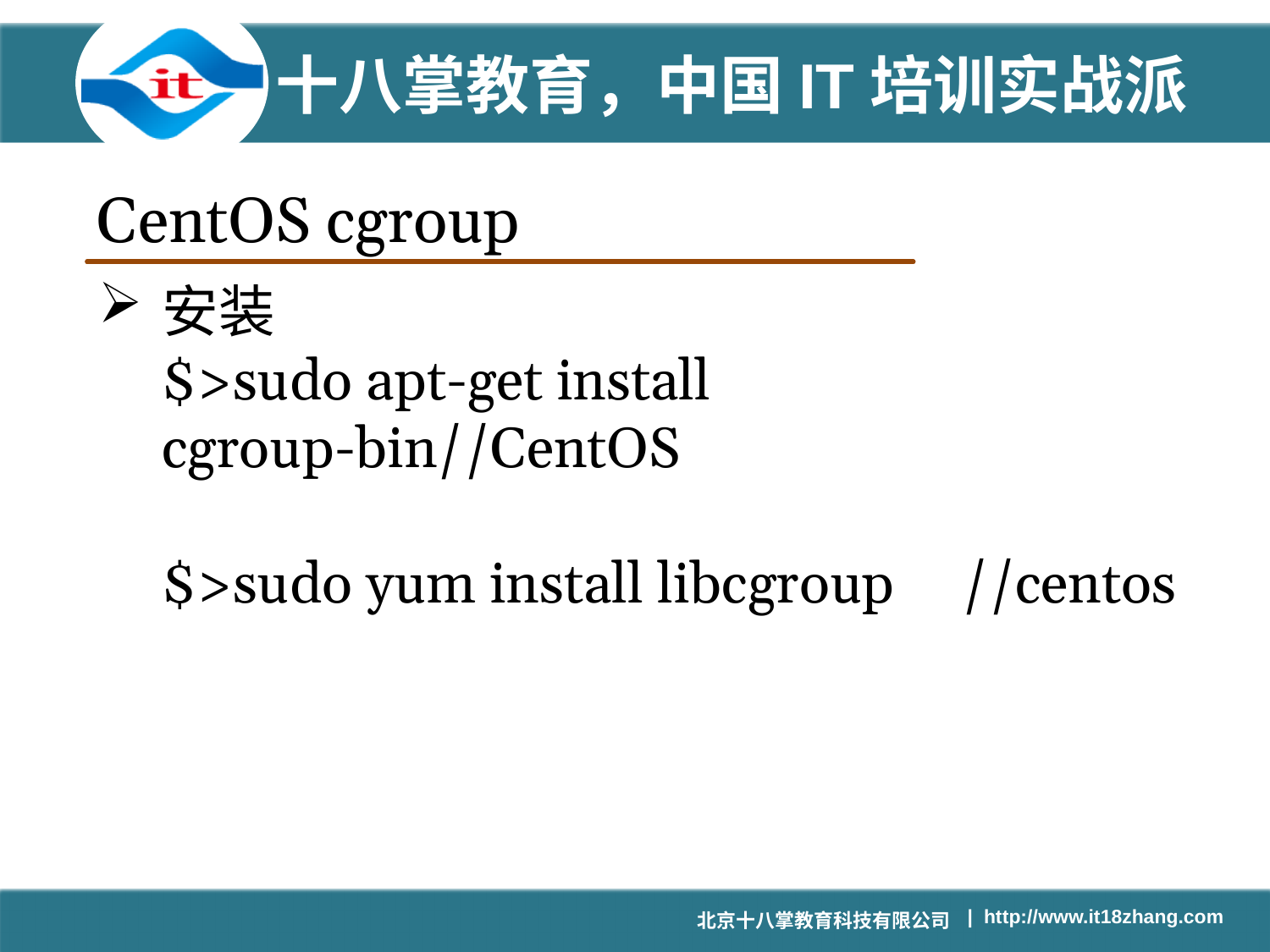

# CentOS cgroup
安装
$>sudo apt-get install cgroup-bin//CentOS
$>sudo yum install libcgroup     //centos